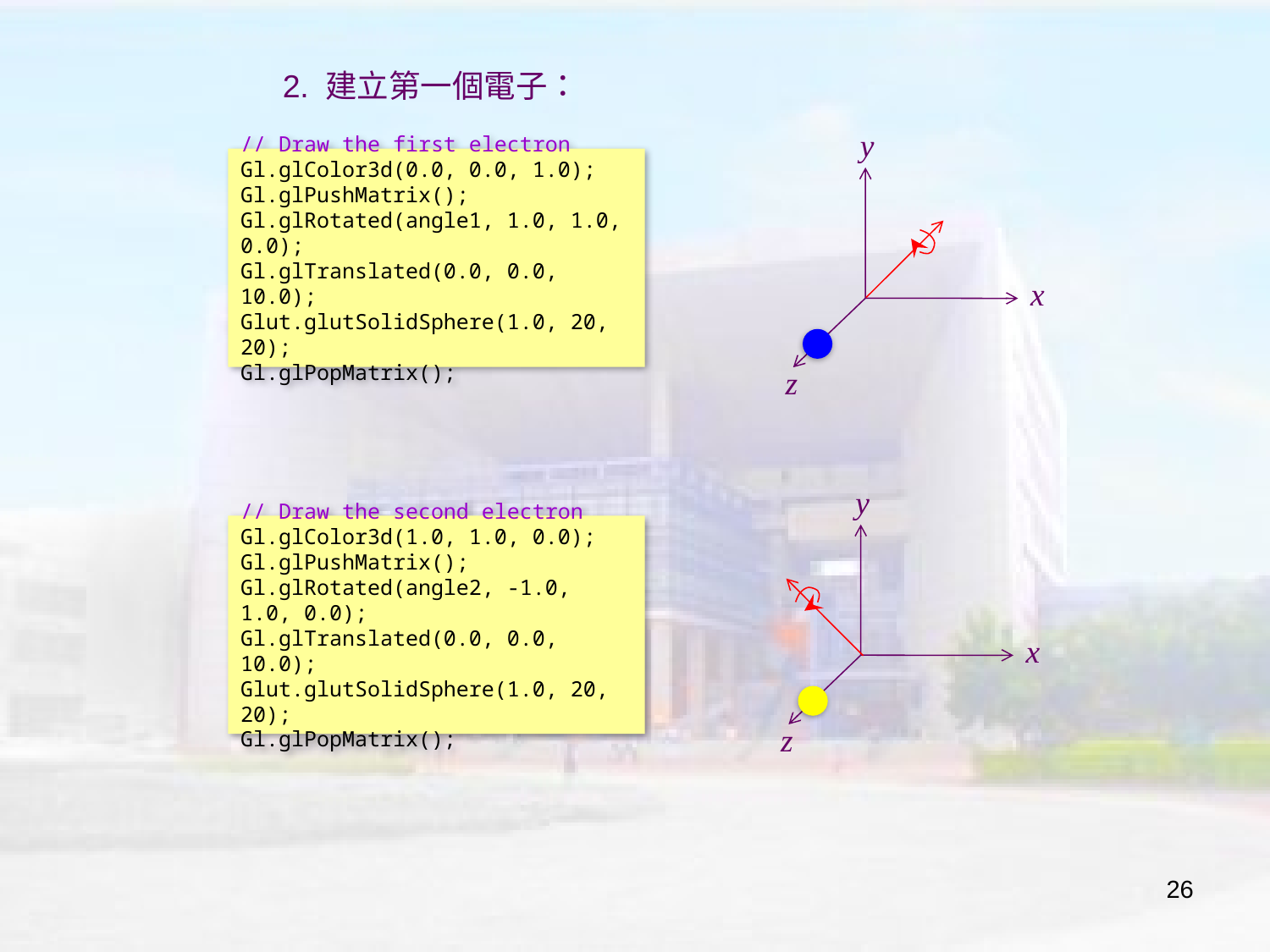

2. 建立第一個電子：

3. 建立第二個電子
y
// Draw the first electron
Gl.glColor3d(0.0, 0.0, 1.0);
Gl.glPushMatrix();
Gl.glRotated(angle1, 1.0, 1.0, 0.0);
Gl.glTranslated(0.0, 0.0, 10.0);
Glut.glutSolidSphere(1.0, 20, 20);
Gl.glPopMatrix();

x

z
y
// Draw the second electron
Gl.glColor3d(1.0, 1.0, 0.0);
Gl.glPushMatrix();
Gl.glRotated(angle2, -1.0, 1.0, 0.0);
Gl.glTranslated(0.0, 0.0, 10.0);
Glut.glutSolidSphere(1.0, 20, 20);
Gl.glPopMatrix();

x

z
26